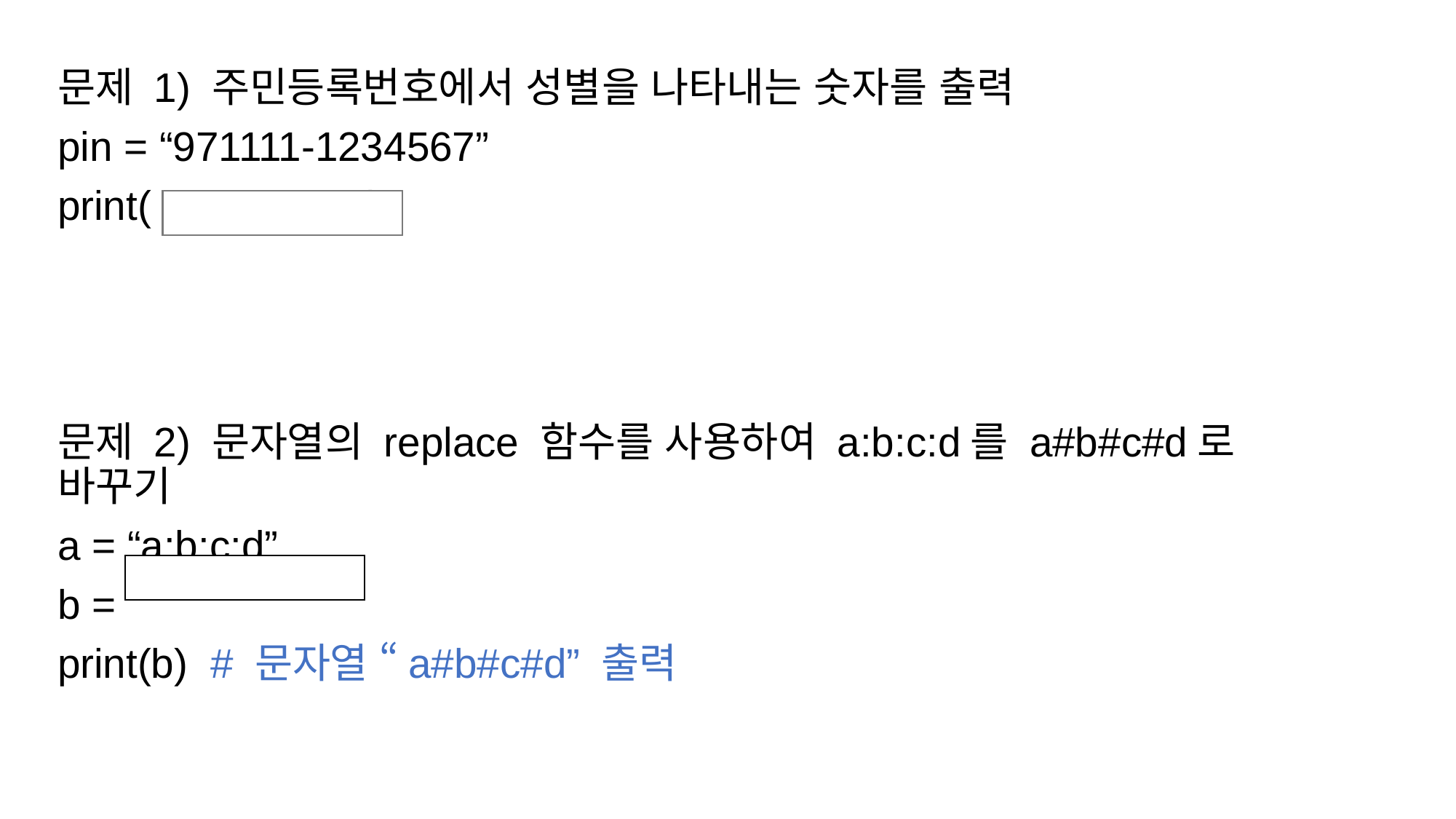

문제 1) 주민등록번호에서 성별을 나타내는 숫자를 출력
pin = “971111-1234567”
print(                   )

문제 2) 문자열의 replace 함수를 사용하여 a:b:c:d를 a#b#c#d로 바꾸기
a = “a:b:c:d”
b =
print(b)  # 문자열 “a#b#c#d” 출력